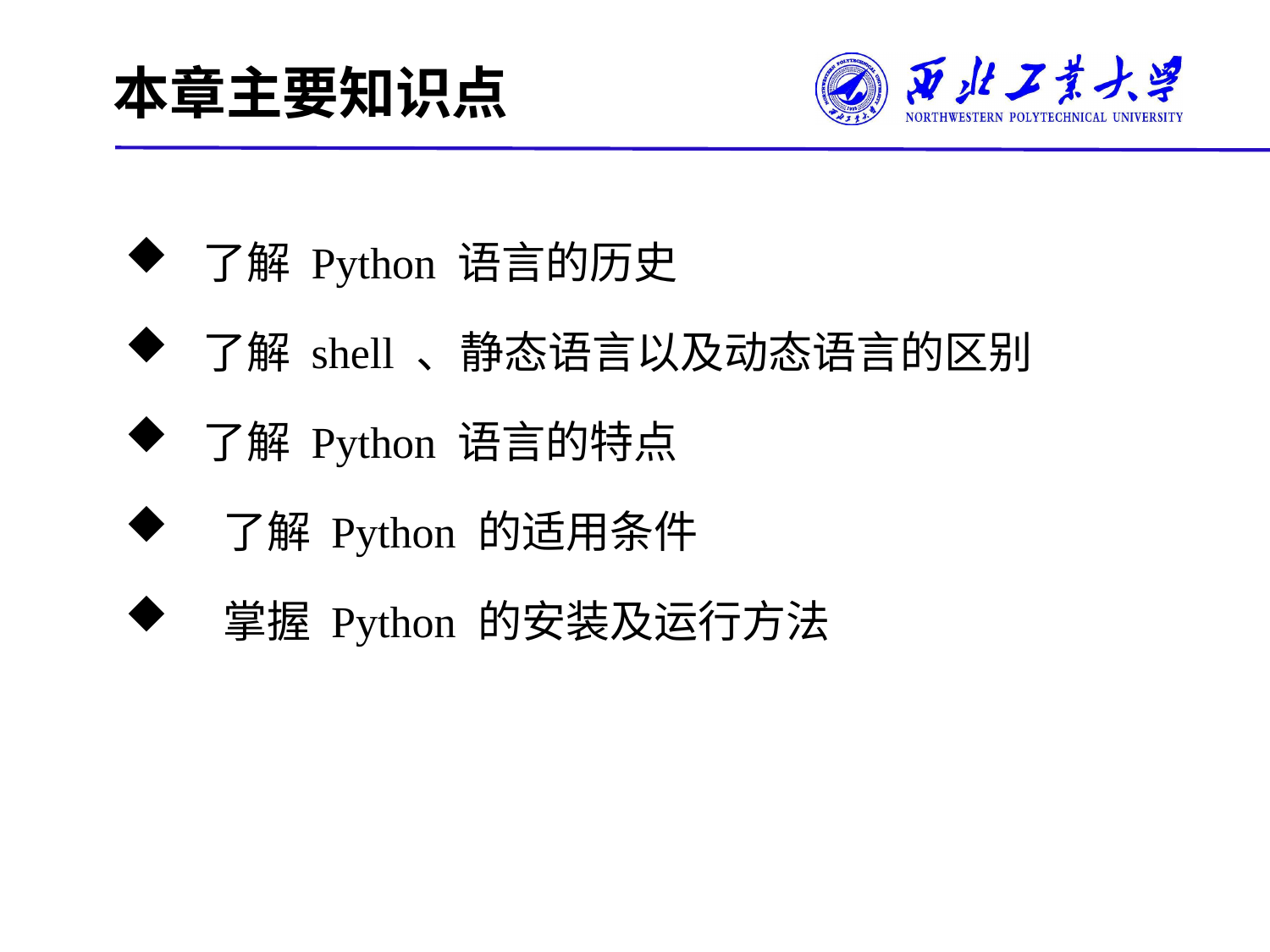

# 本章主要知识点
  了解 Python 语言的历史
  了解 shell 、静态语言以及动态语言的区别
  了解 Python 语言的特点
    了解 Python 的适用条件
    掌握 Python 的安装及运行方法